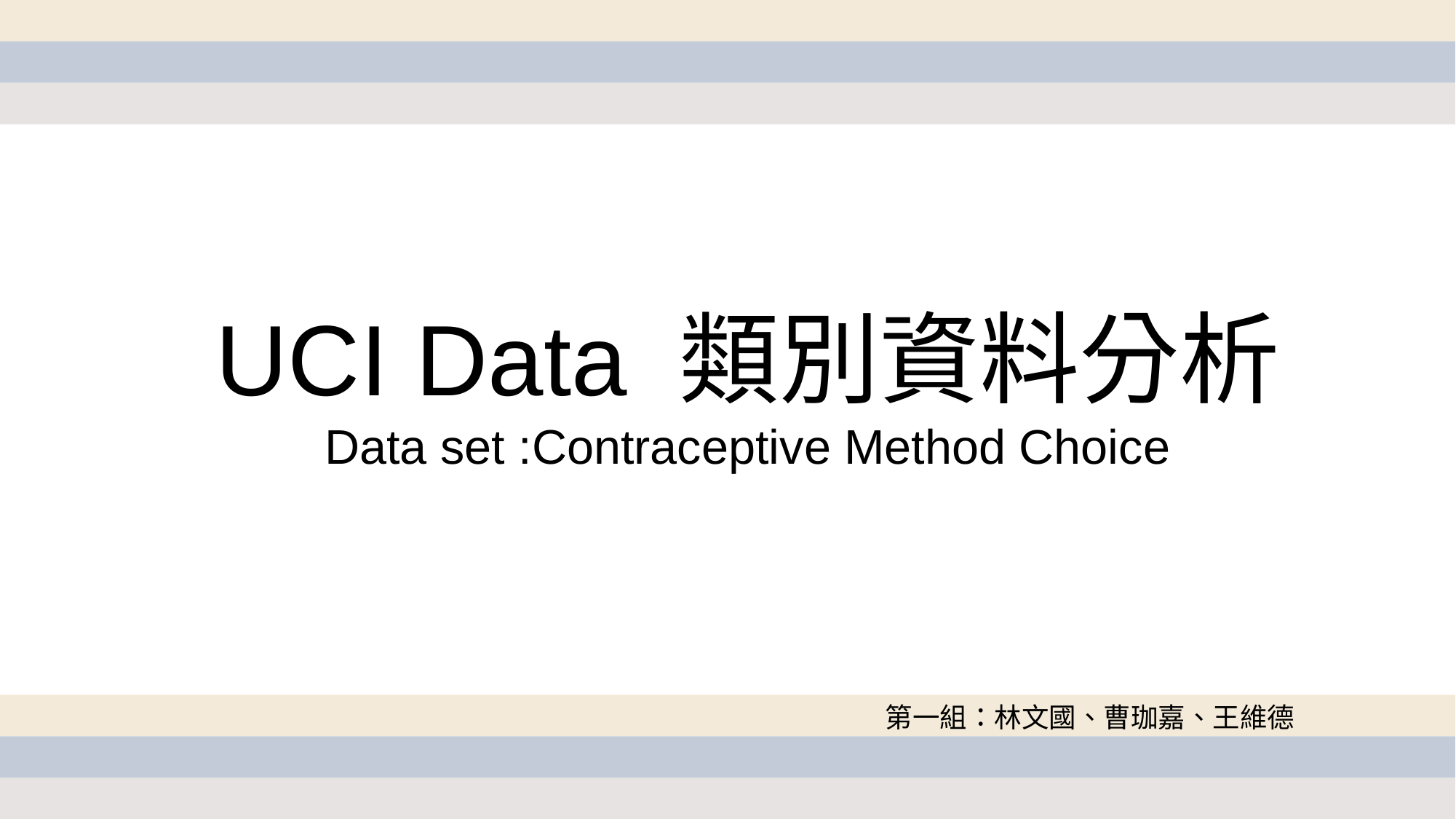

UCI Data 類別資料分析
Data set :Contraceptive Method Choice
第一組：林文國、曹珈嘉、王維德